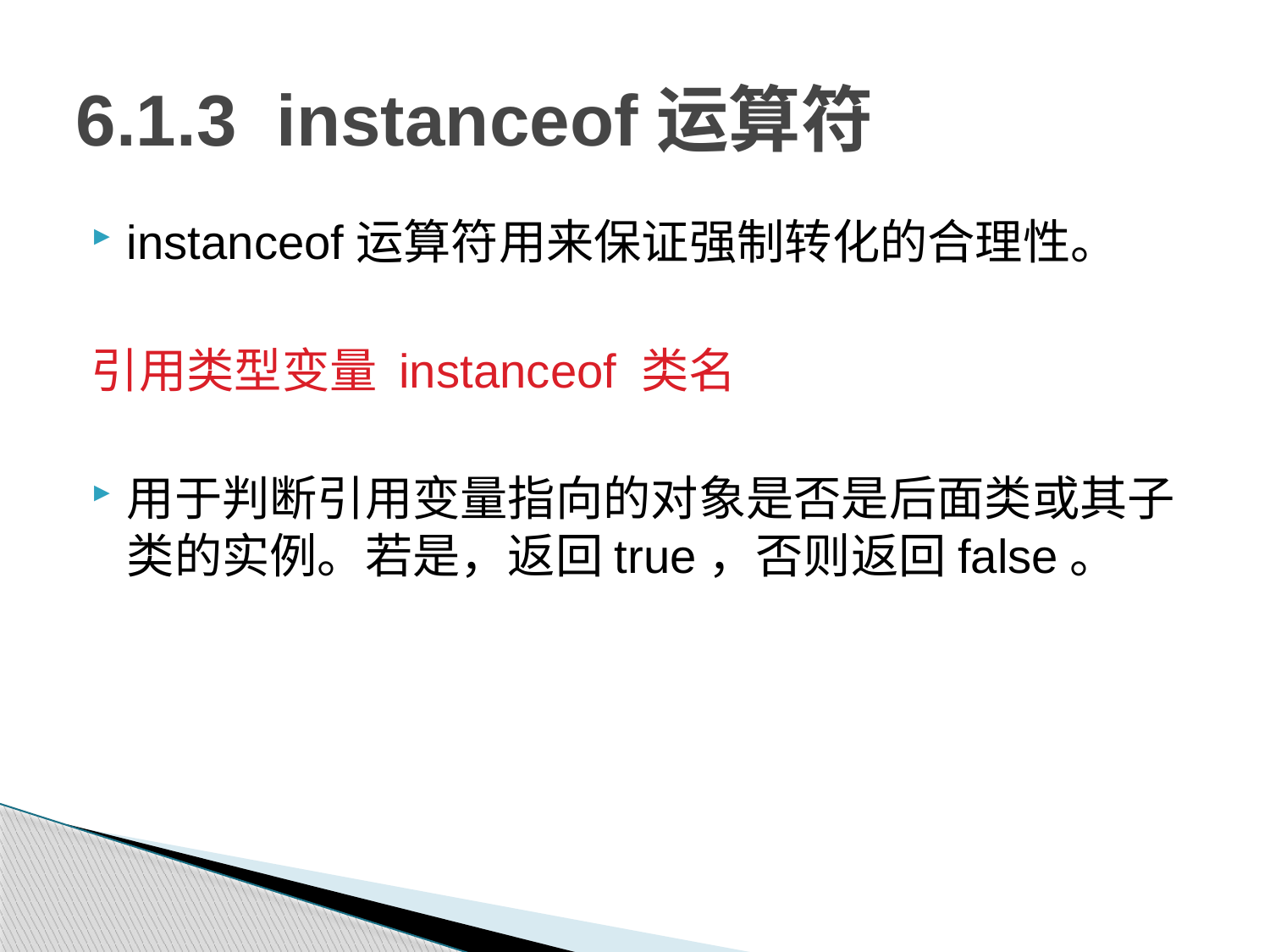

# 6.1.3  instanceof运算符
instanceof运算符用来保证强制转化的合理性。

引用类型变量 instanceof 类名

用于判断引用变量指向的对象是否是后面类或其子类的实例。若是，返回true，否则返回false。